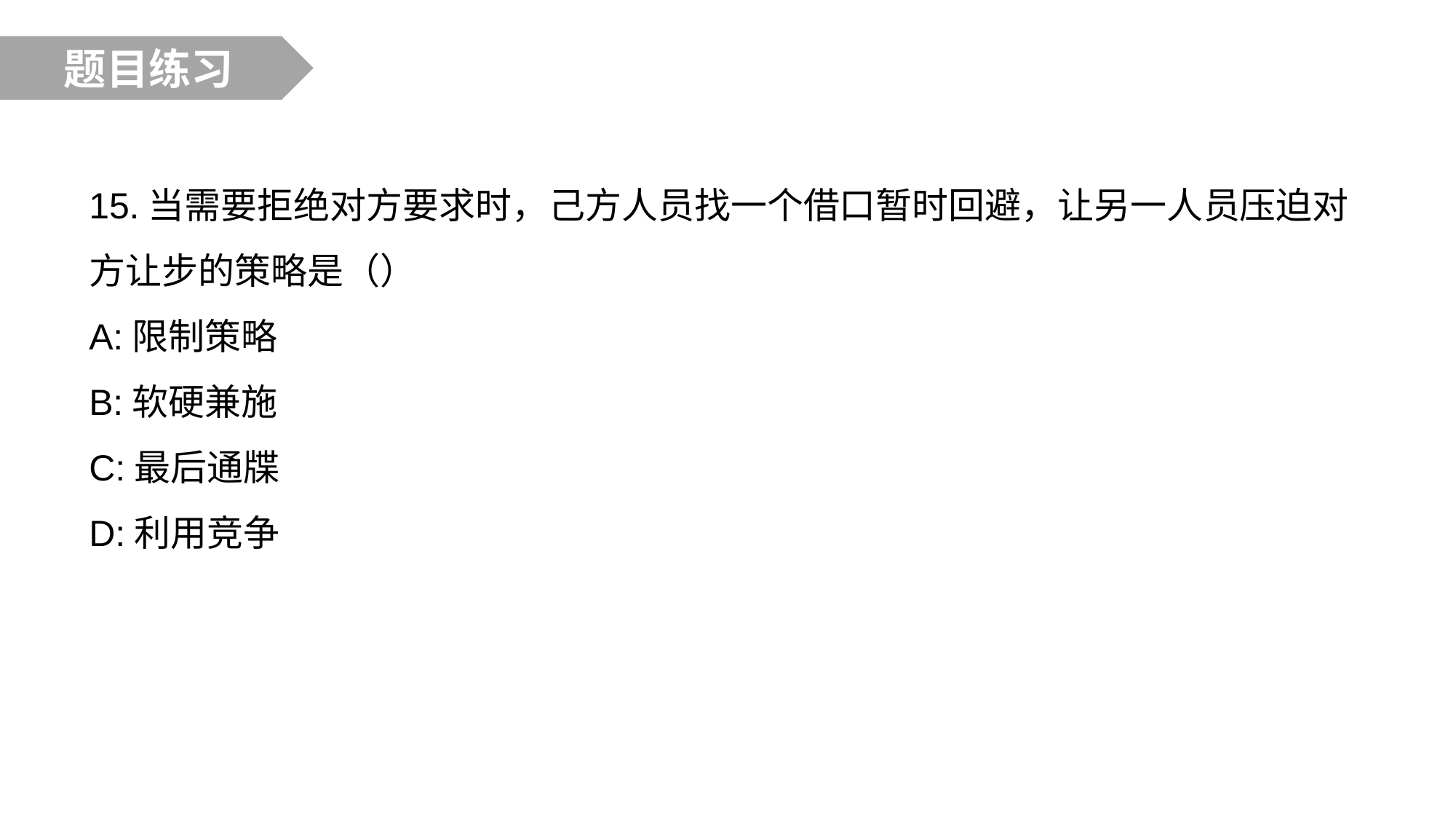

题目练习
15.当需要拒绝对方要求时，己方人员找一个借口暂时回避，让另一人员压迫对方让步的策略是（）
A:限制策略
B:软硬兼施
C:最后通牒
D:利用竞争